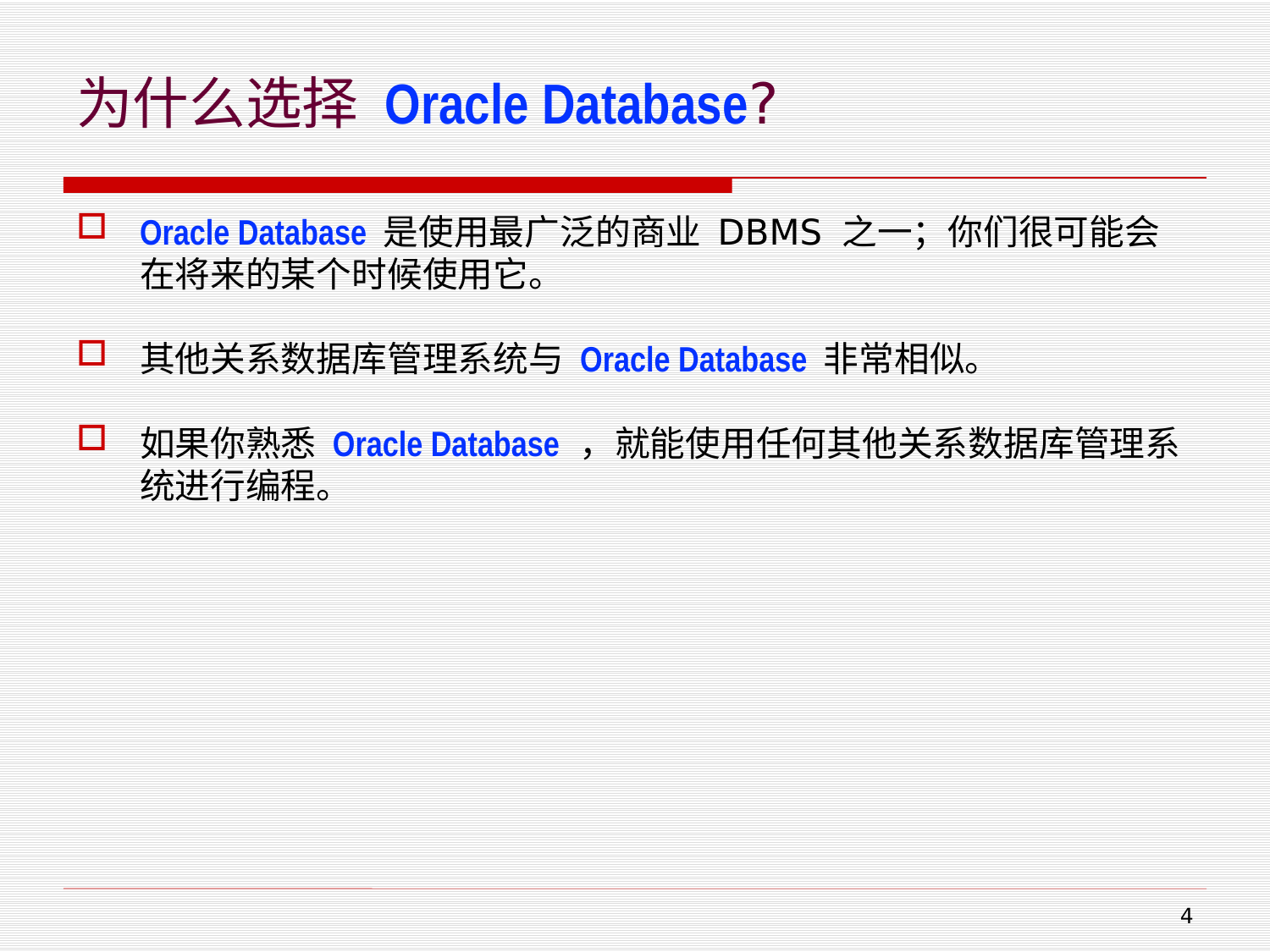

# 为什么选择 Oracle Database?
Oracle Database 是使用最广泛的商业 DBMS 之一；你们很可能会在将来的某个时候使用它。
其他关系数据库管理系统与 Oracle Database 非常相似。
如果你熟悉 Oracle Database ，就能使用任何其他关系数据库管理系统进行编程。
4